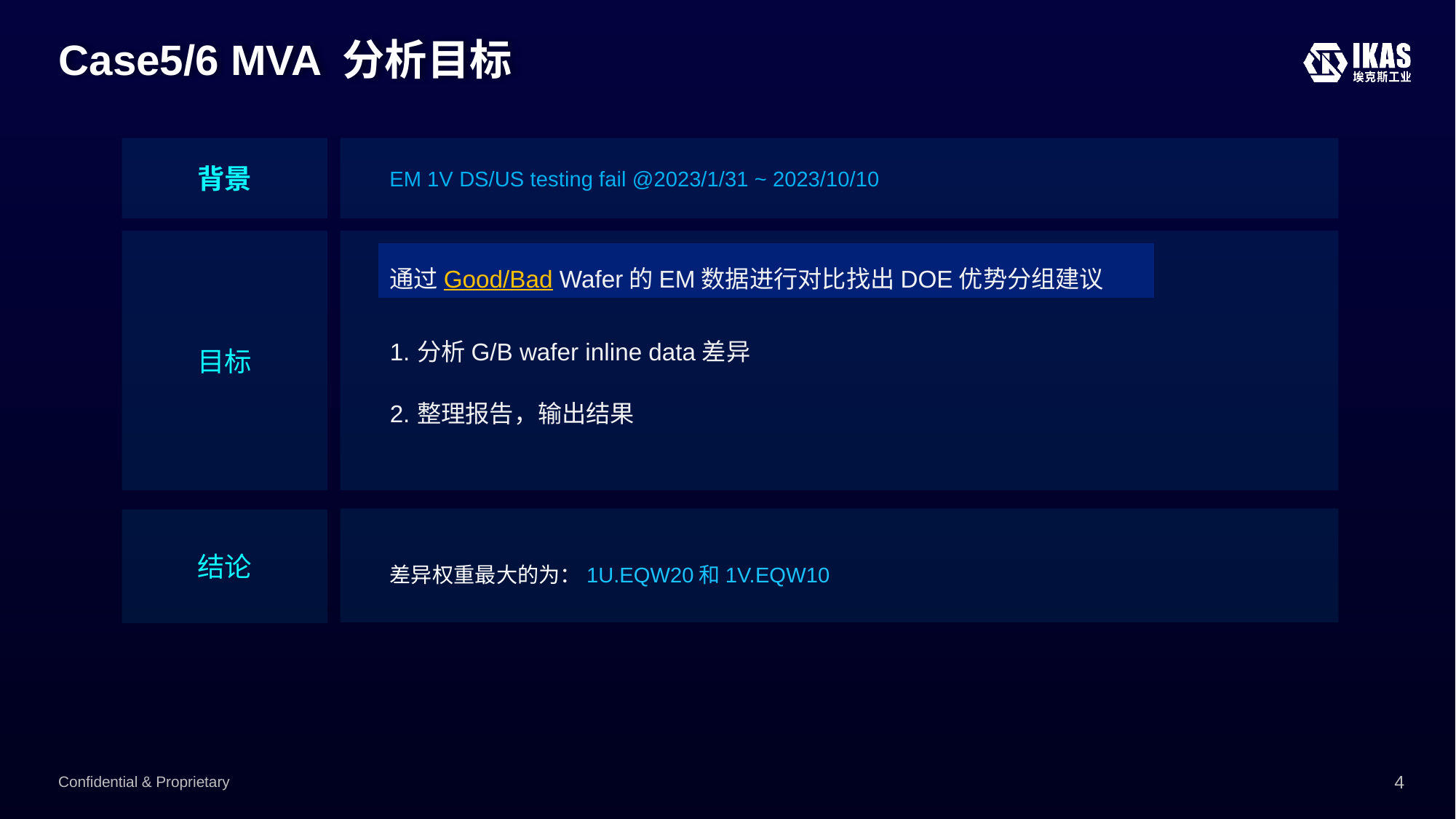

# Case5/6 MVA 分析目标
背景

EM 1V DS/US testing fail @2023/1/31 ~ 2023/10/10
目标

通过Good/Bad Wafer的EM数据进行对比找出DOE优势分组建议
分析G/B wafer inline data差异
整理报告，输出结果

结论
差异权重最大的为：1U.EQW20和1V.EQW10